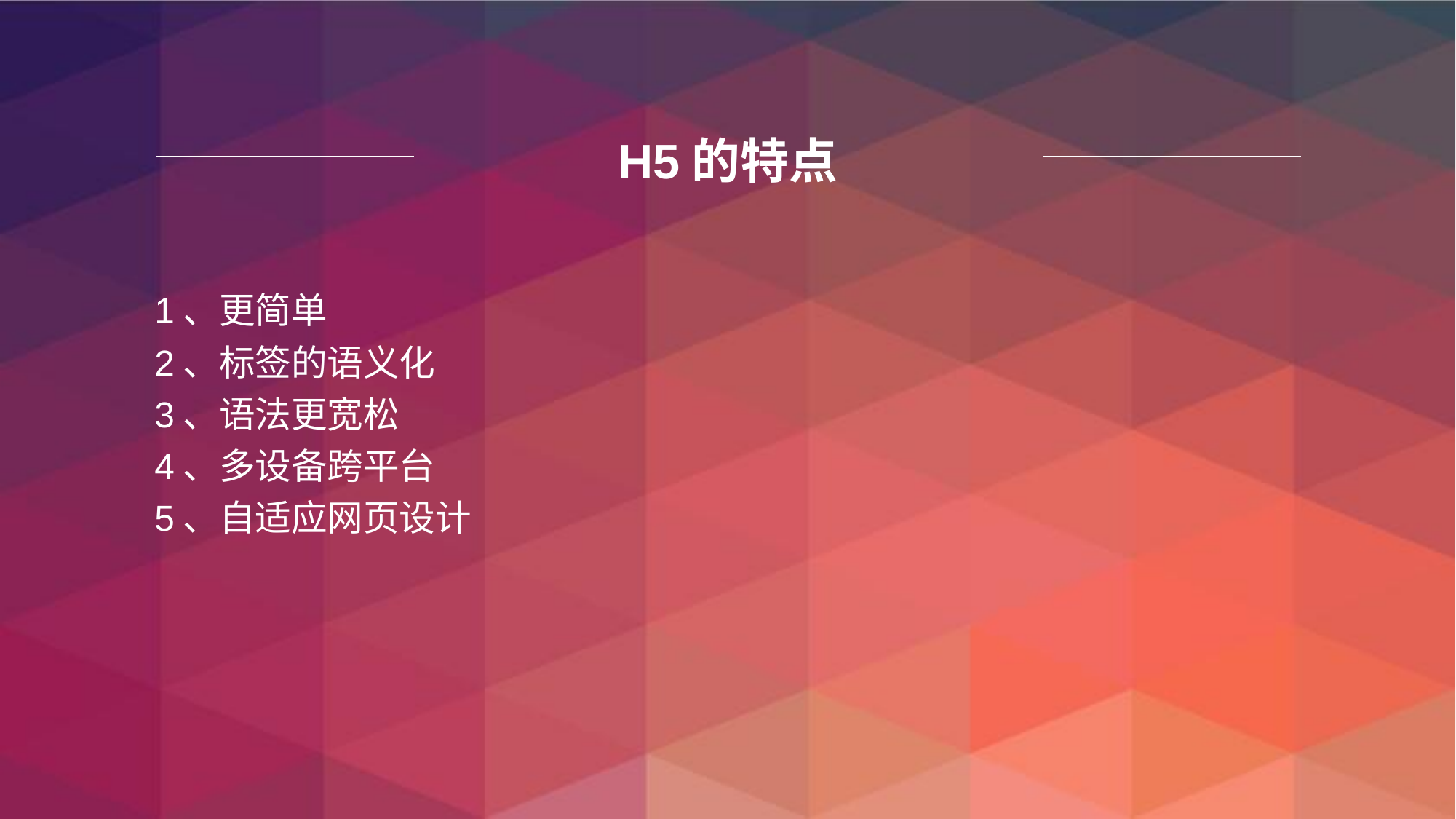

# H5的特点
1、更简单
2、标签的语义化
3、语法更宽松
4、多设备跨平台
5、自适应网页设计